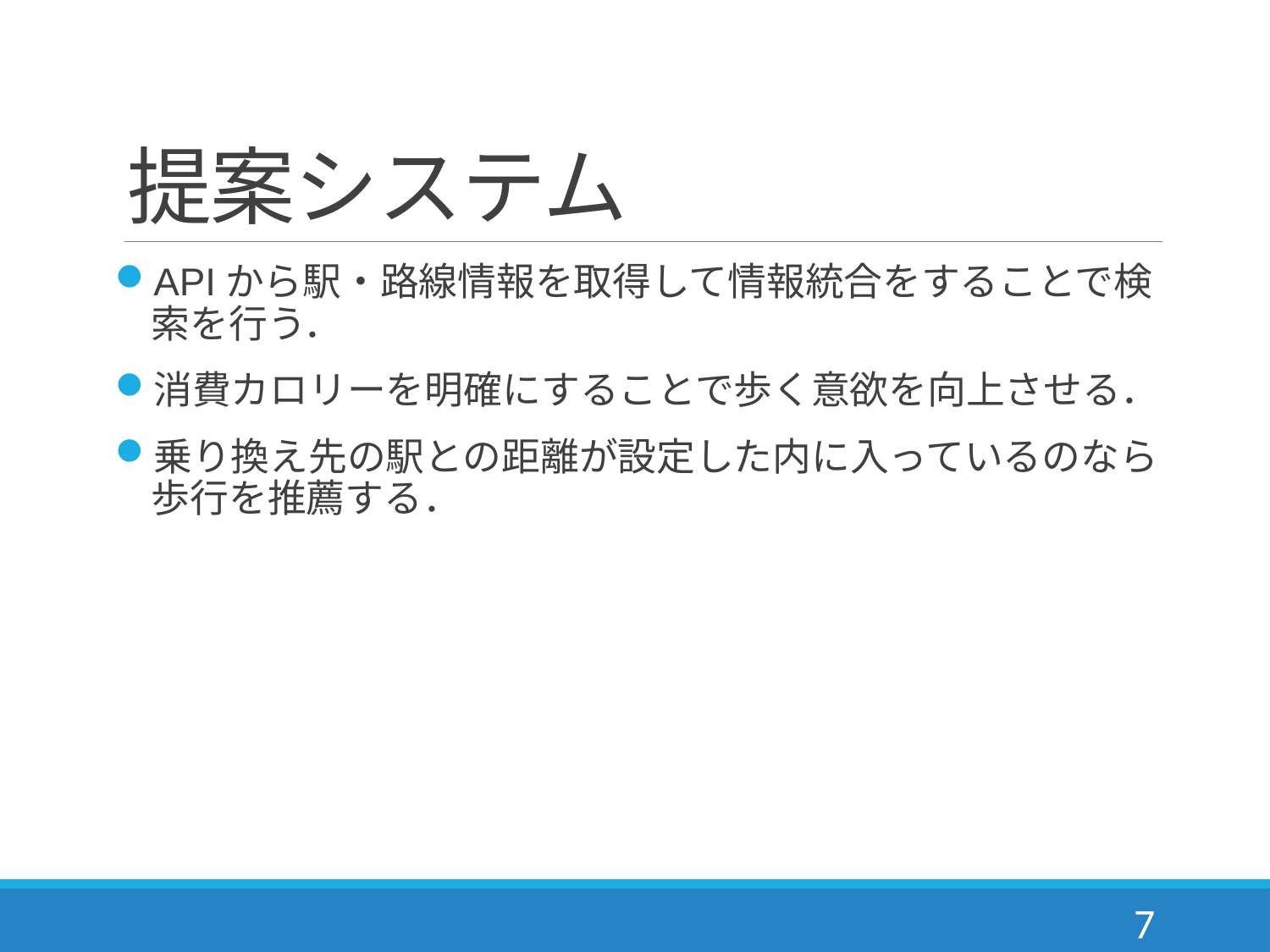

# 提案システム
APIから駅・路線情報を取得して情報統合をすることで検索を行う．
消費カロリーを明確にすることで歩く意欲を向上させる．
乗り換え先の駅との距離が設定した内に入っているのなら歩行を推薦する．

7